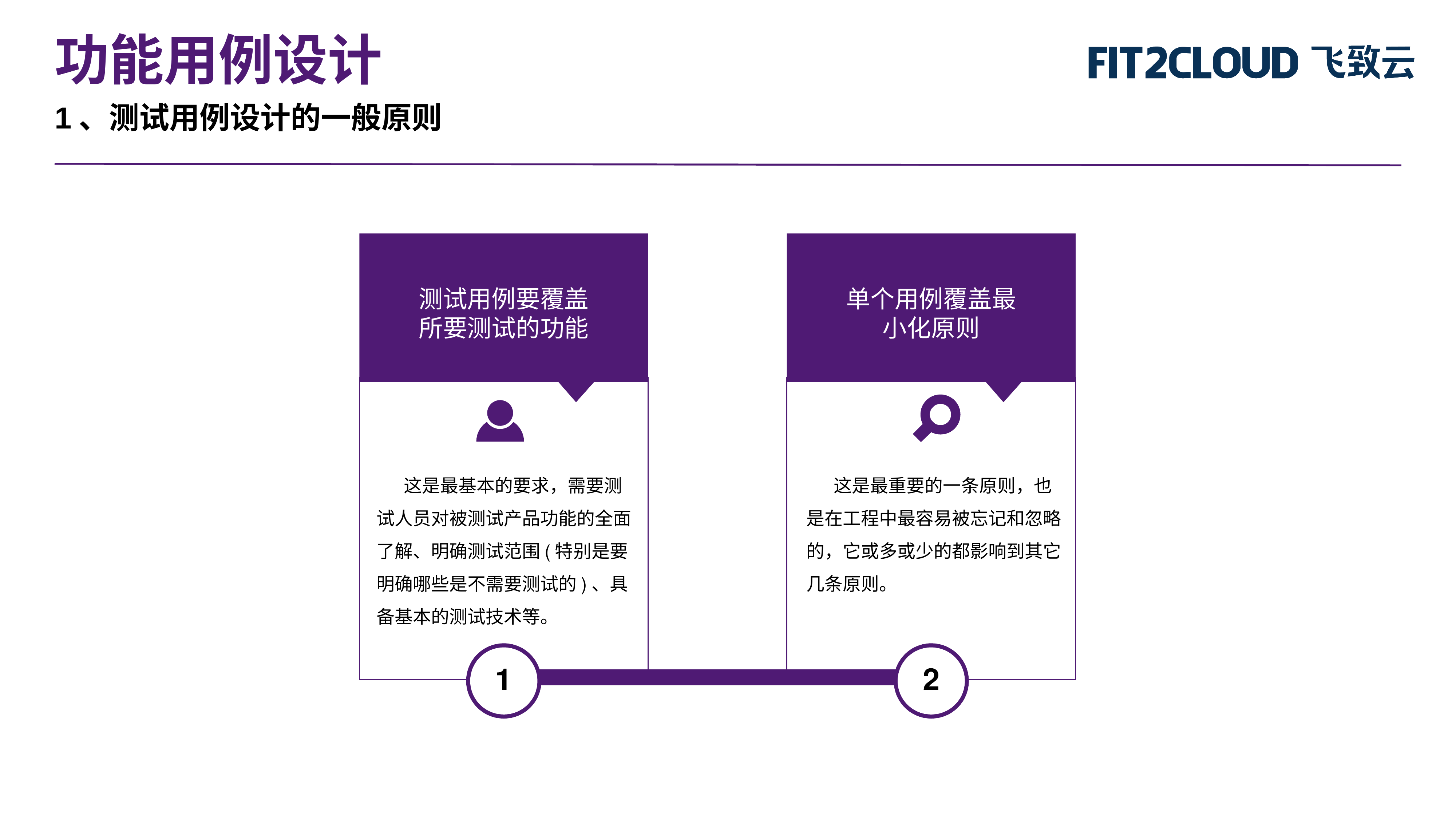

功能用例设计
1、测试用例设计的一般原则

测试用例要覆盖所要测试的功能
单个用例覆盖最小化原则

这是最基本的要求，需要测试人员对被测试产品功能的全面了解、明确测试范围(特别是要明确哪些是不需要测试的)、具备基本的测试技术等。

这是最重要的一条原则，也是在工程中最容易被忘记和忽略的，它或多或少的都影响到其它几条原则。

1
2